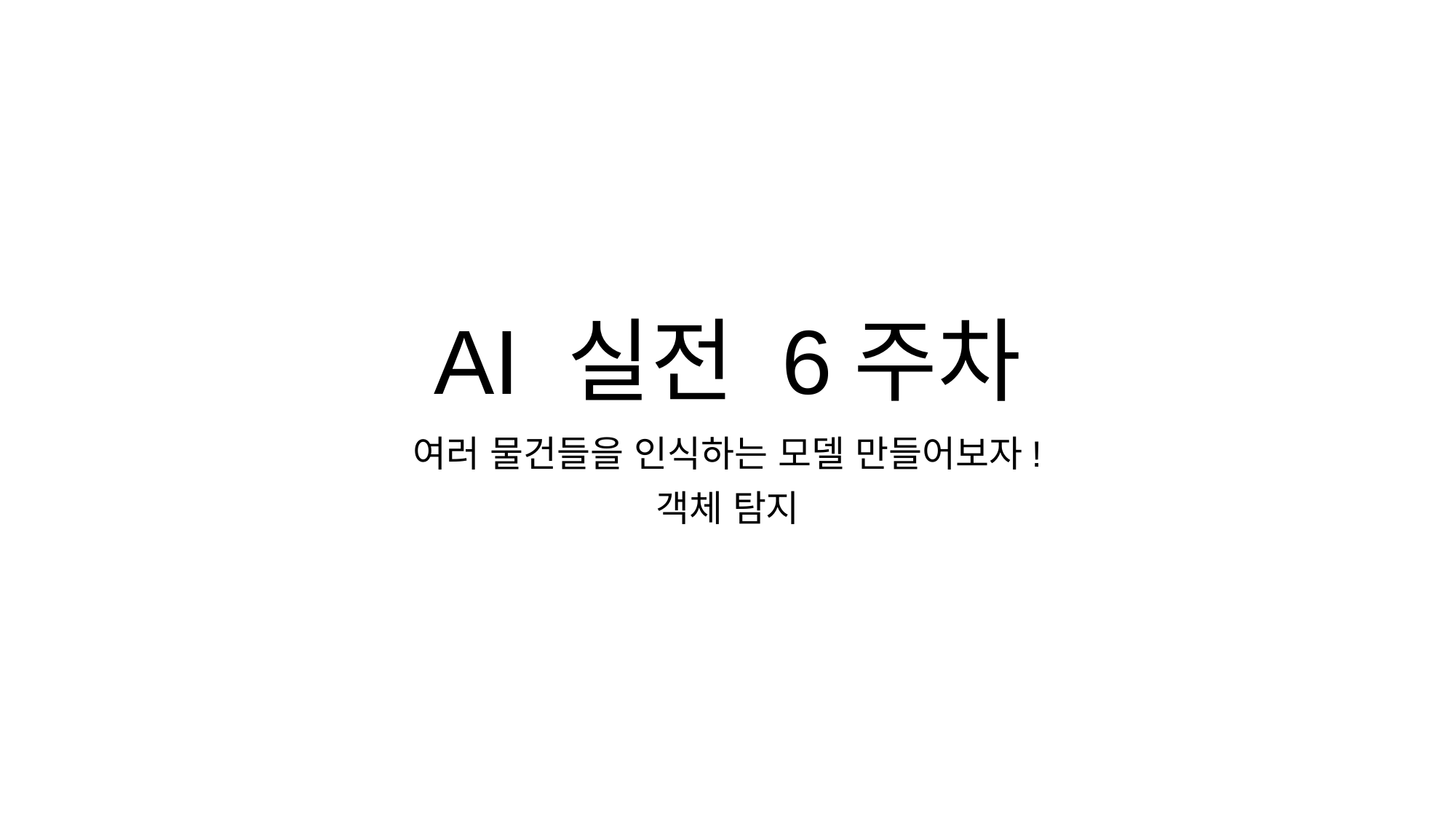

# AI 실전 6주차
여러 물건들을 인식하는 모델 만들어보자!
객체 탐지